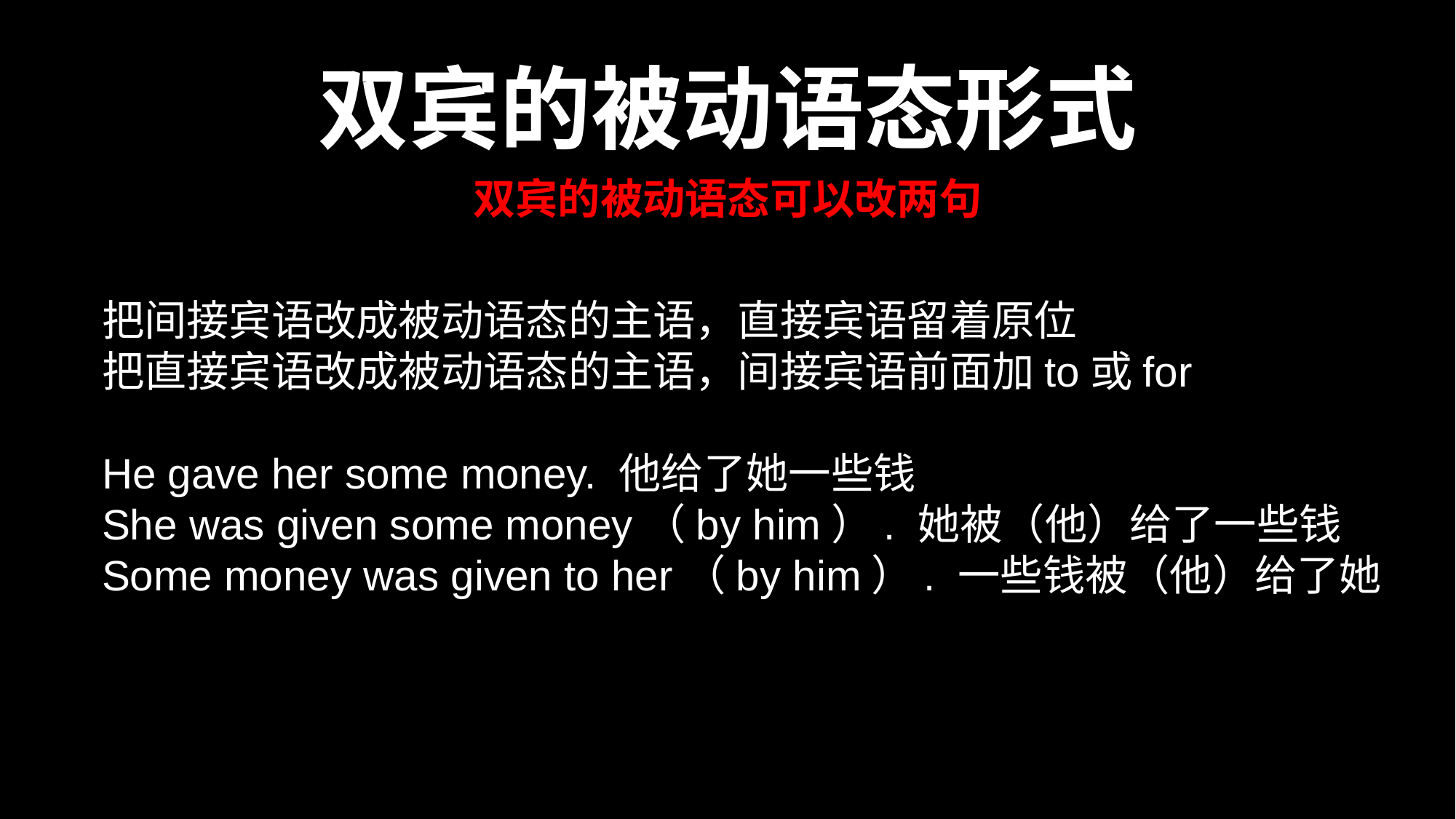

双宾的被动语态形式
双宾的被动语态可以改两句
把间接宾语改成被动语态的主语，直接宾语留着原位
把直接宾语改成被动语态的主语，间接宾语前面加to或for

He gave her some money. 他给了她一些钱
She was given some money（by him）. 她被（他）给了一些钱
Some money was given to her（by him）. 一些钱被（他）给了她